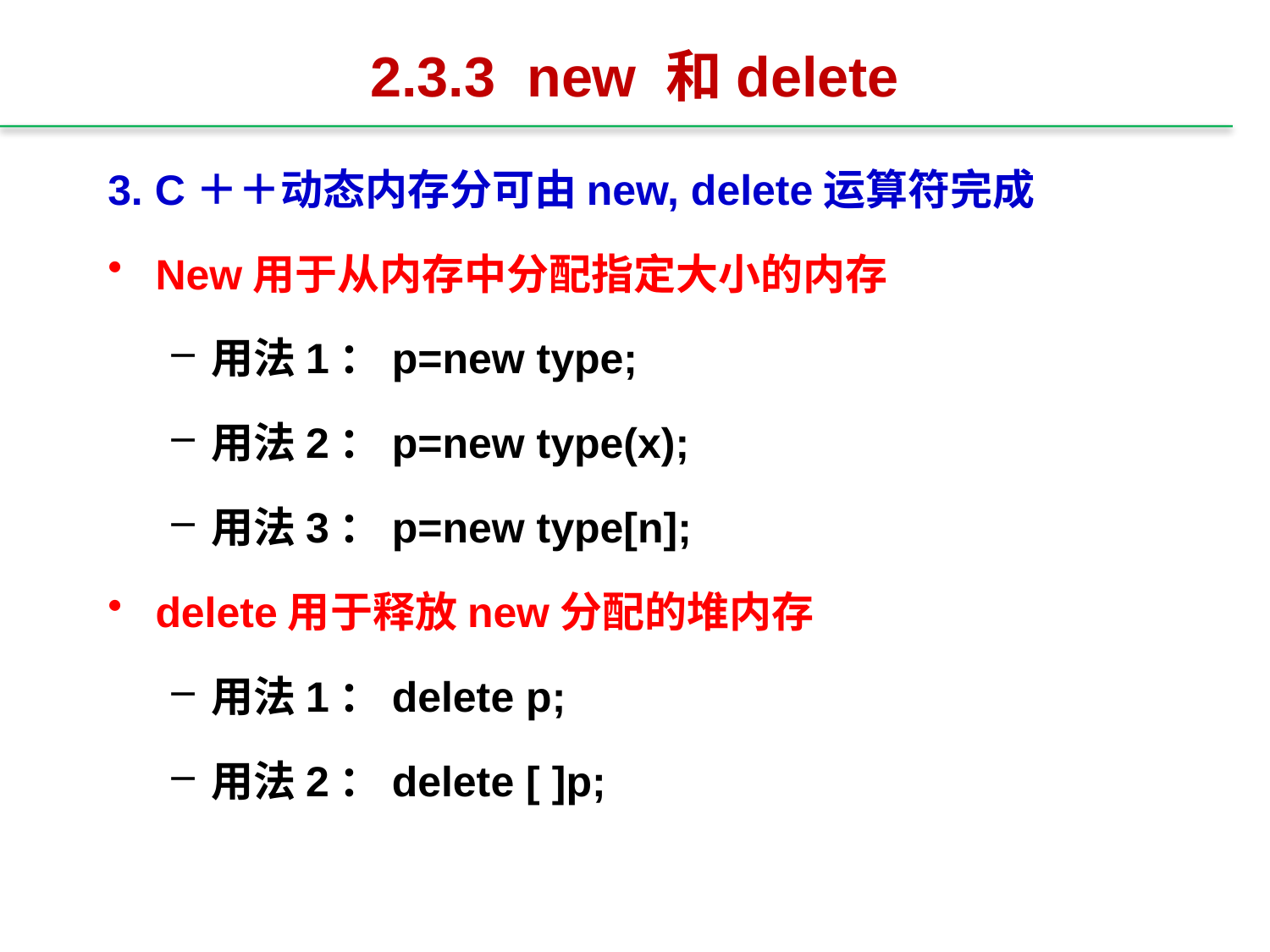

# 2.3.3  new 和delete
3. C＋＋动态内存分可由new, delete运算符完成
New用于从内存中分配指定大小的内存
用法1：p=new type;
用法2：p=new type(x);
用法3：p=new type[n];
delete用于释放new分配的堆内存
用法1：delete p;
用法2：delete [ ]p;